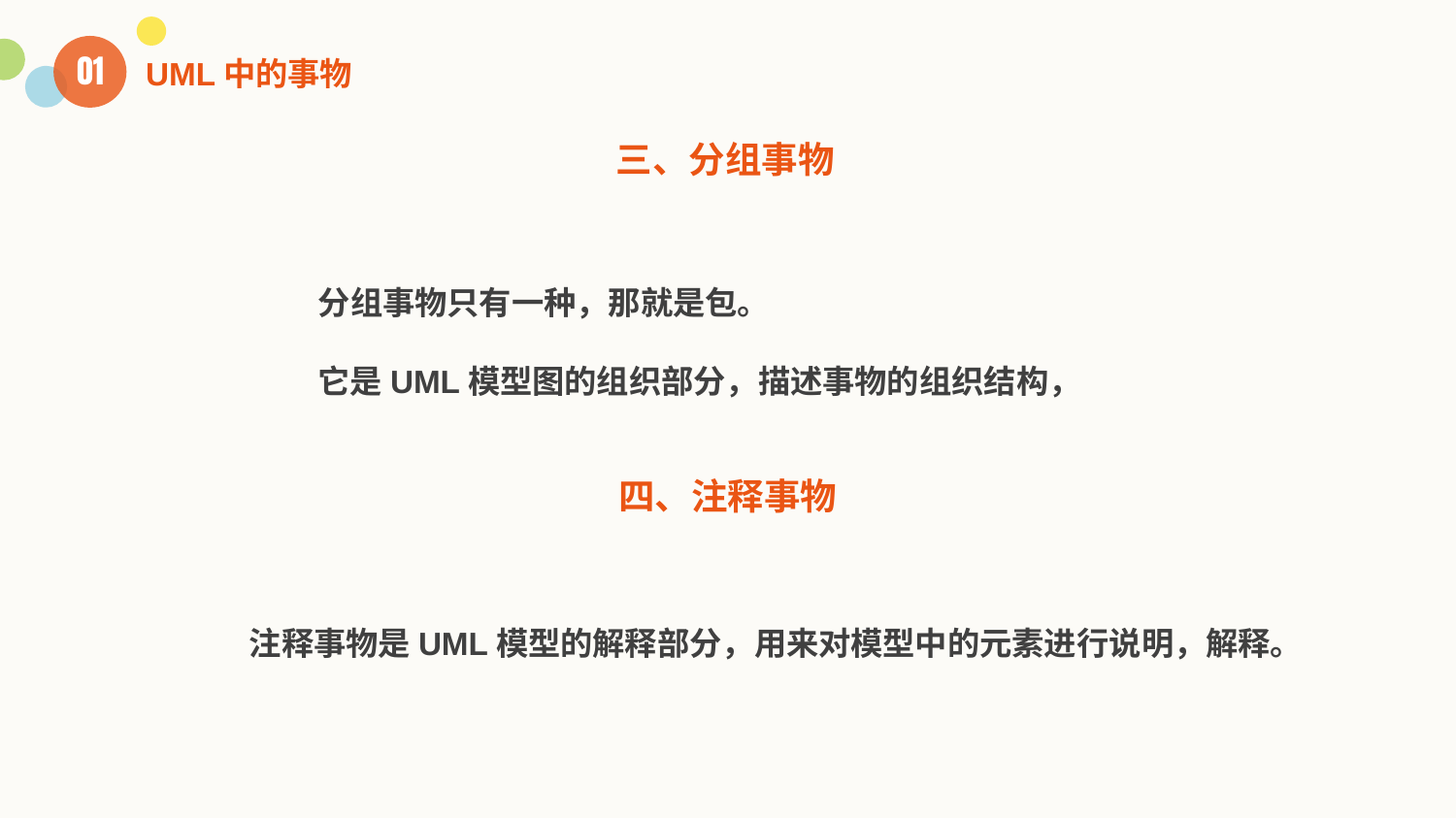

01
UML中的事物

三、分组事物
分组事物只有一种，那就是包。
它是UML模型图的组织部分，描述事物的组织结构，
四、注释事物
注释事物是UML模型的解释部分，用来对模型中的元素进行说明，解释。